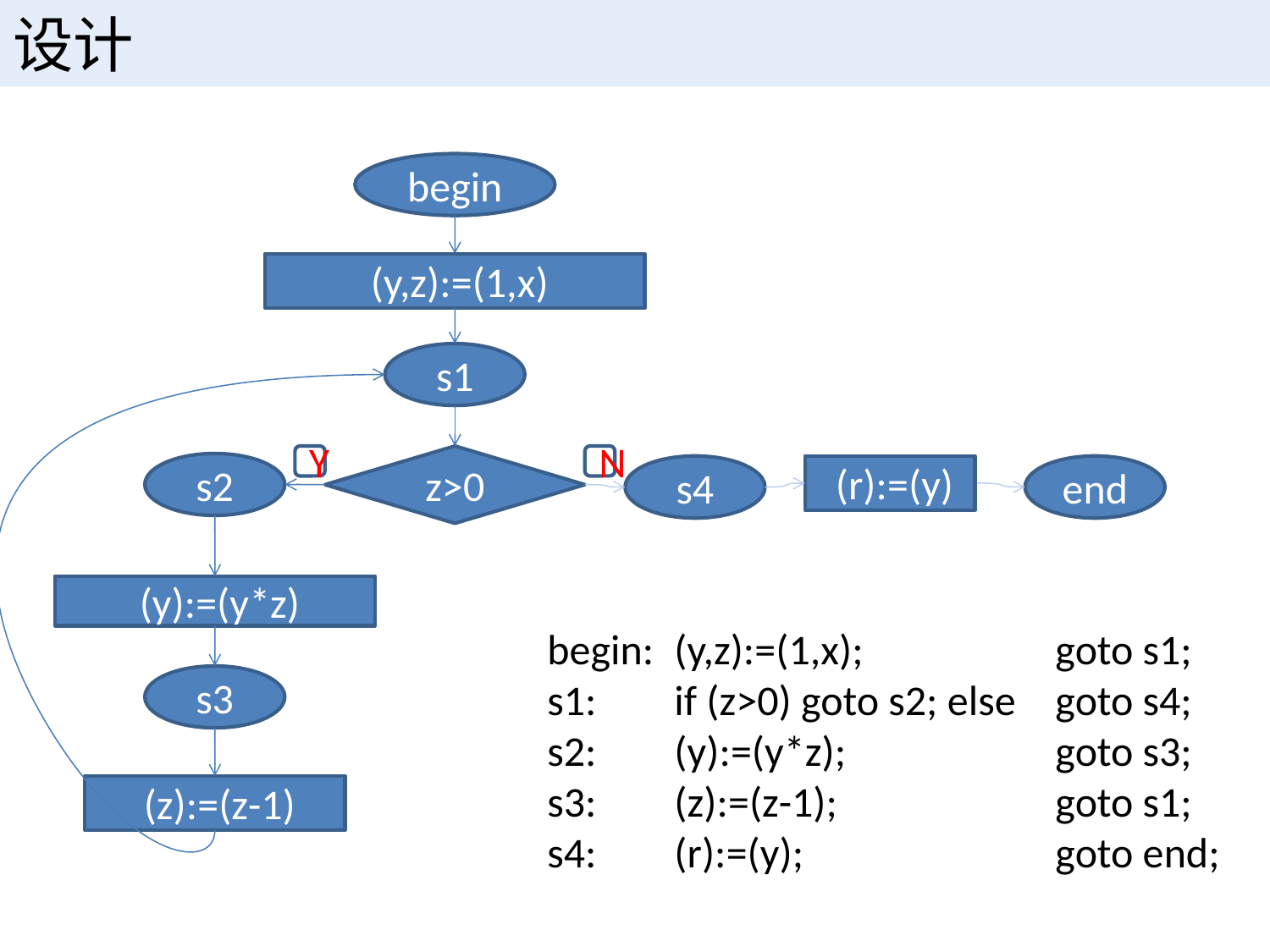

# 设计
begin
 (y,z):=(1,x)
s1
Y
z>0
N
s2
s4
 (r):=(y)
end
 (y):=(y*z)
begin:	(y,z):=(1,x);                	goto s1;
s1:	if (z>0) goto s2; else 	goto s4;
s2:	(y):=(y*z);                  	goto s3;
s3:	(z):=(z-1);                   	goto s1;
s4:	(r):=(y);                      	goto end;

s3
 (z):=(z-1)